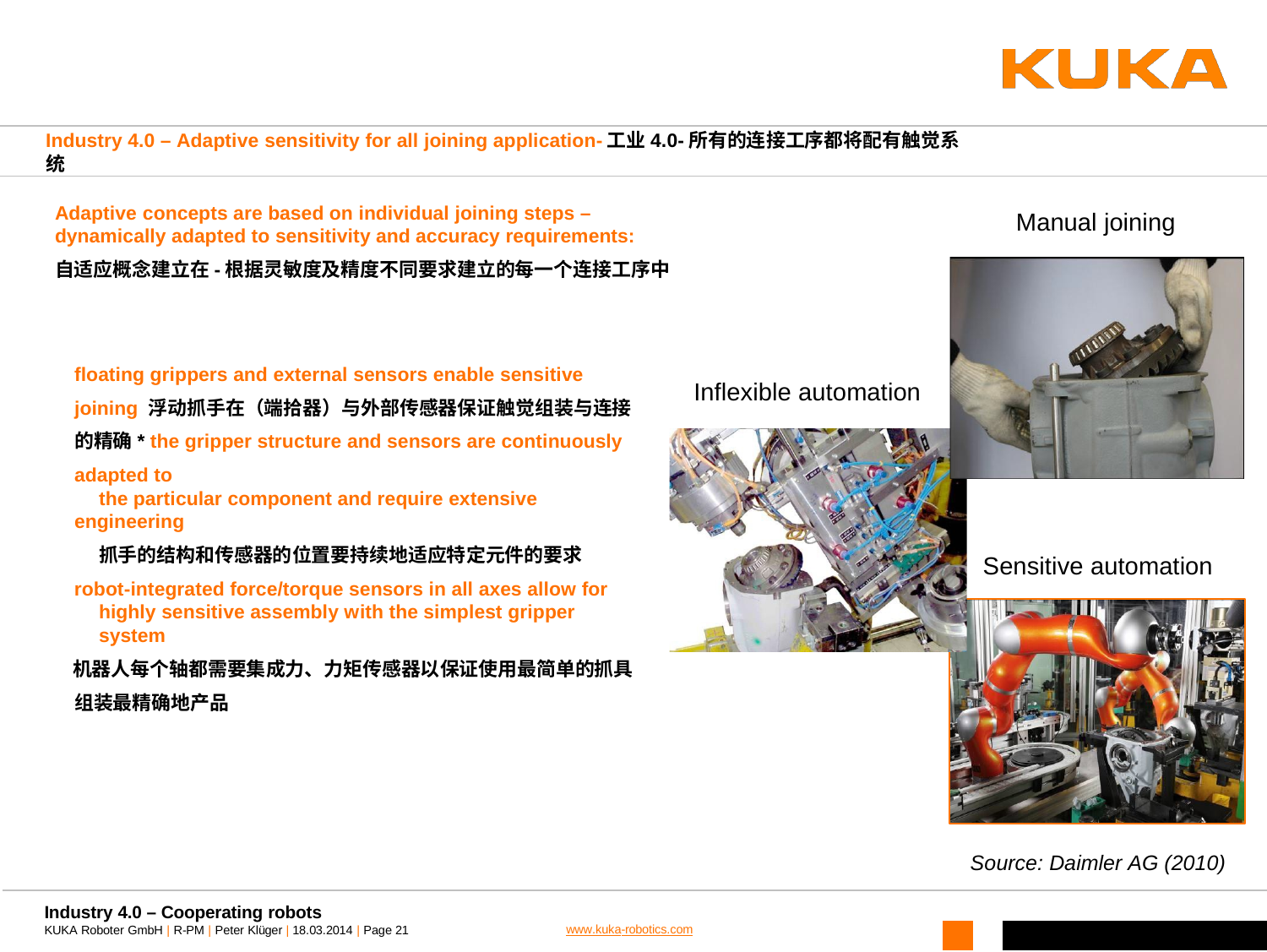

Industry 4.0 – Adaptive sensitivity for all joining application-工业4.0-所有的连接工序都将配有触觉系统
Adaptive concepts are based on individual joining steps – dynamically adapted to sensitivity and accuracy requirements:
自适应概念建立在-根据灵敏度及精度不同要求建立的每一个连接工序中
Manual joining

floating grippers and external sensors enable sensitive joining 浮动抓手在（端拾器）与外部传感器保证触觉组装与连接的精确* the gripper structure and sensors are continuously adapted to
the particular component and require extensive engineering
抓手的结构和传感器的位置要持续地适应特定元件的要求
robot-integrated force/torque sensors in all axes allow for highly sensitive assembly with the simplest gripper system
机器人每个轴都需要集成力、力矩传感器以保证使用最简单的抓具 组装最精确地产品
Inflexible automation

Sensitive automation

Source: Daimler AG (2010)
Industry 4.0 – Cooperating robots
KUKA Roboter GmbH | R-PM | Peter Klüger | 18.03.2014 | Page 21
www.kuka-robotics.com